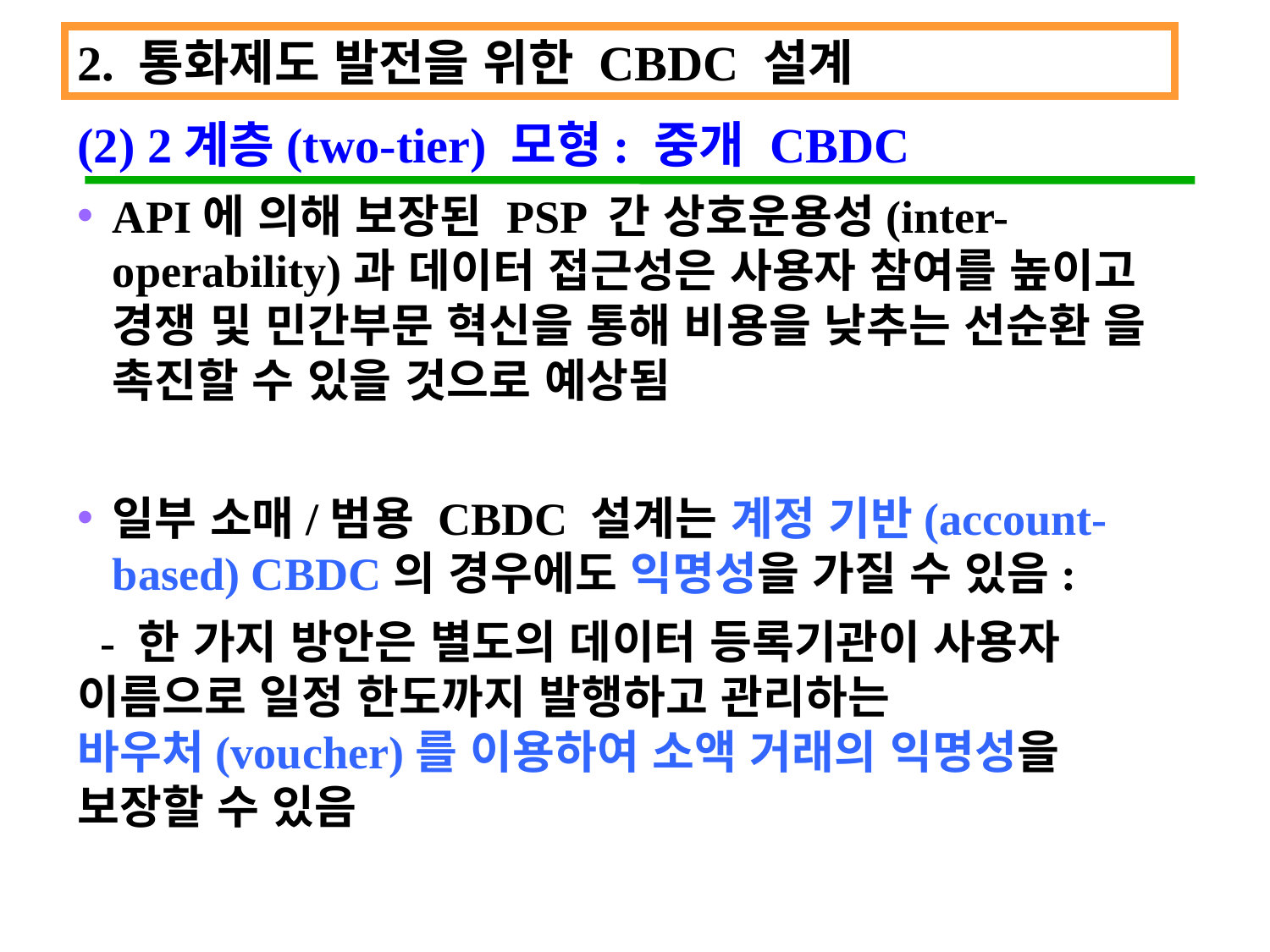

2. 통화제도 발전을 위한 CBDC 설계
(2) 2계층(two-tier) 모형: 중개 CBDC
API에 의해 보장된 PSP 간 상호운용성(inter-operability)과 데이터 접근성은 사용자 참여를 높이고 경쟁 및 민간부문 혁신을 통해 비용을 낮추는 선순환 을 촉진할 수 있을 것으로 예상됨

일부 소매/범용 CBDC 설계는 계정 기반(account-based) CBDC의 경우에도 익명성을 가질 수 있음:
  - 한 가지 방안은 별도의 데이터 등록기관이 사용자 	    이름으로 일정 한도까지 발행하고 관리하는 	    	    바우처(voucher)를 이용하여 소액 거래의 익명성을 	    보장할 수 있음